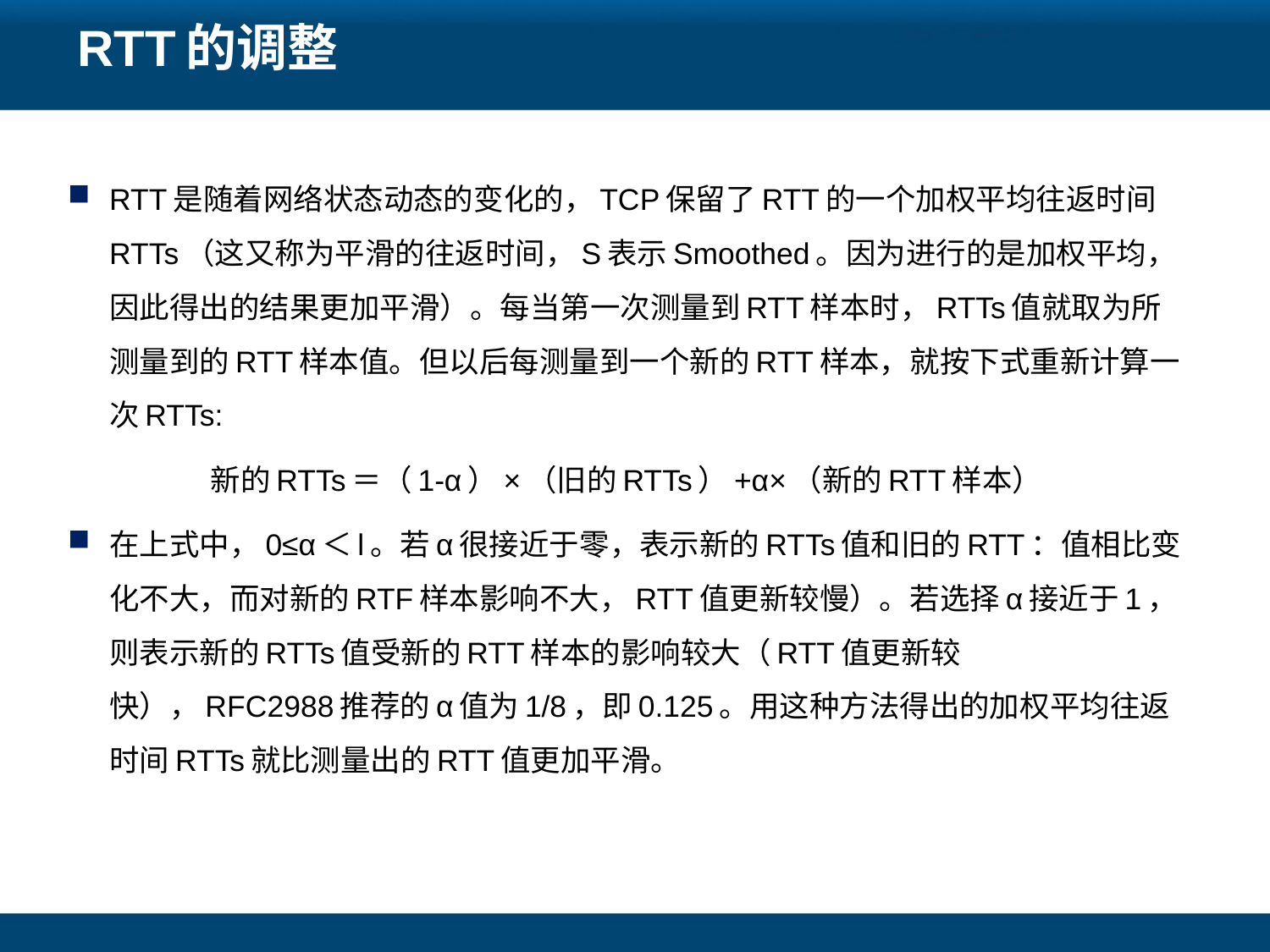

# RTT的调整
RTT是随着网络状态动态的变化的，TCP保留了RTT的一个加权平均往返时间RTTs（这又称为平滑的往返时间，S表示Smoothed。因为进行的是加权平均，因此得出的结果更加平滑）。每当第一次测量到RTT样本时，RTTs值就取为所测量到的RTT样本值。但以后每测量到一个新的RTT样本，就按下式重新计算一次RTTs:
新的RTTs＝（1-α）×（旧的RTTs）+α×（新的RTT样本）
在上式中，0≤α＜l。若α很接近于零，表示新的RTTs值和旧的RTT：值相比变化不大，而对新的RTF样本影响不大，RTT值更新较慢）。若选择α接近于1，则表示新的RTTs值受新的RTT样本的影响较大（RTT值更新较快），RFC2988推荐的α值为1/8，即0.125。用这种方法得出的加权平均往返时间RTTs就比测量出的RTT值更加平滑。